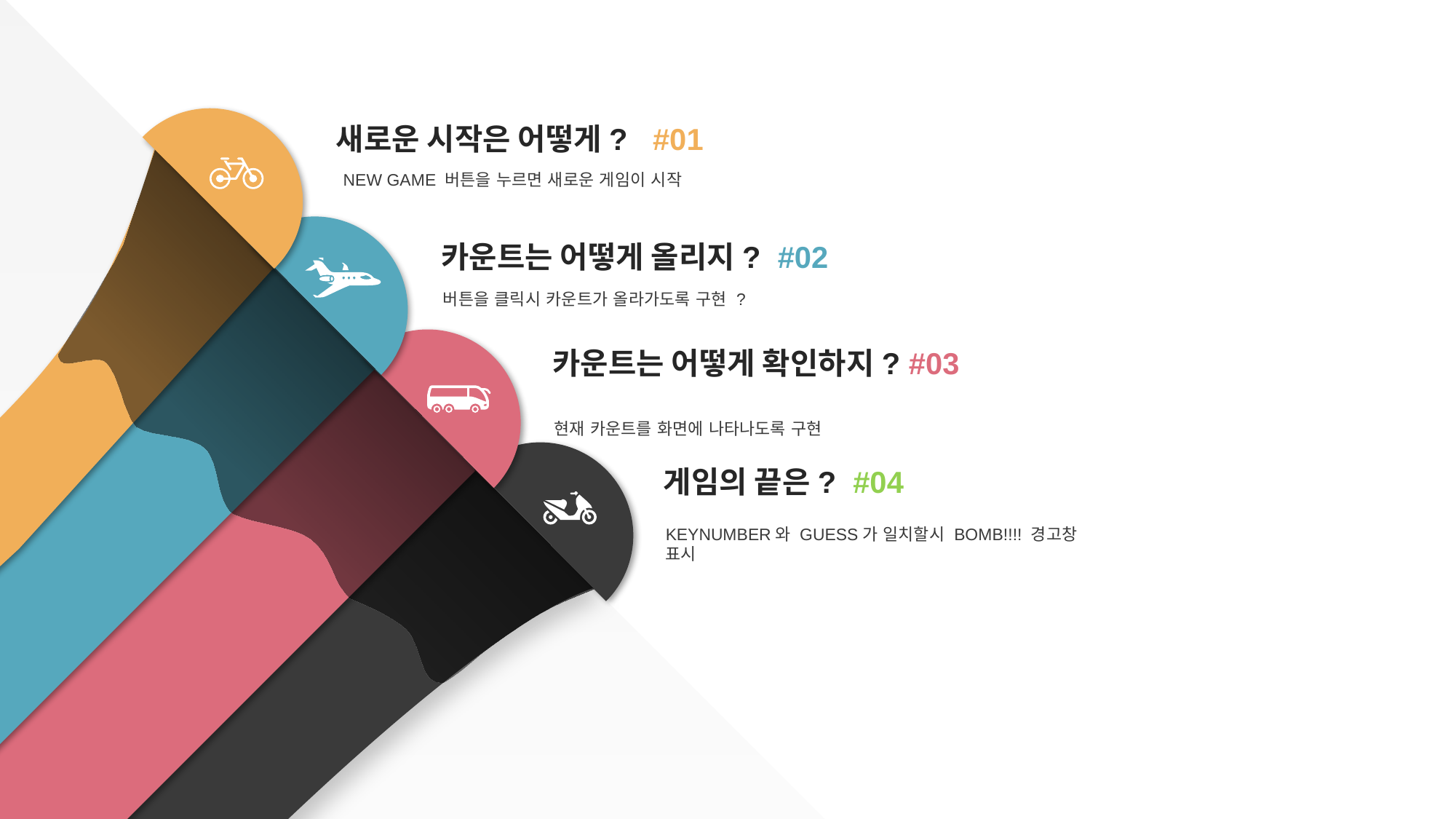

새로운 시작은 어떻게?   #01

NEW GAME 버튼을 누르면 새로운 게임이 시작

카운트는 어떻게 올리지?  #02

버튼을 클릭시 카운트가 올라가도록 구현 ?

카운트는 어떻게 확인하지? #03

현재 카운트를 화면에 나타나도록 구현

게임의 끝은?  #04

KEYNUMBER와 GUESS가 일치할시 BOMB!!!! 경고창 표시